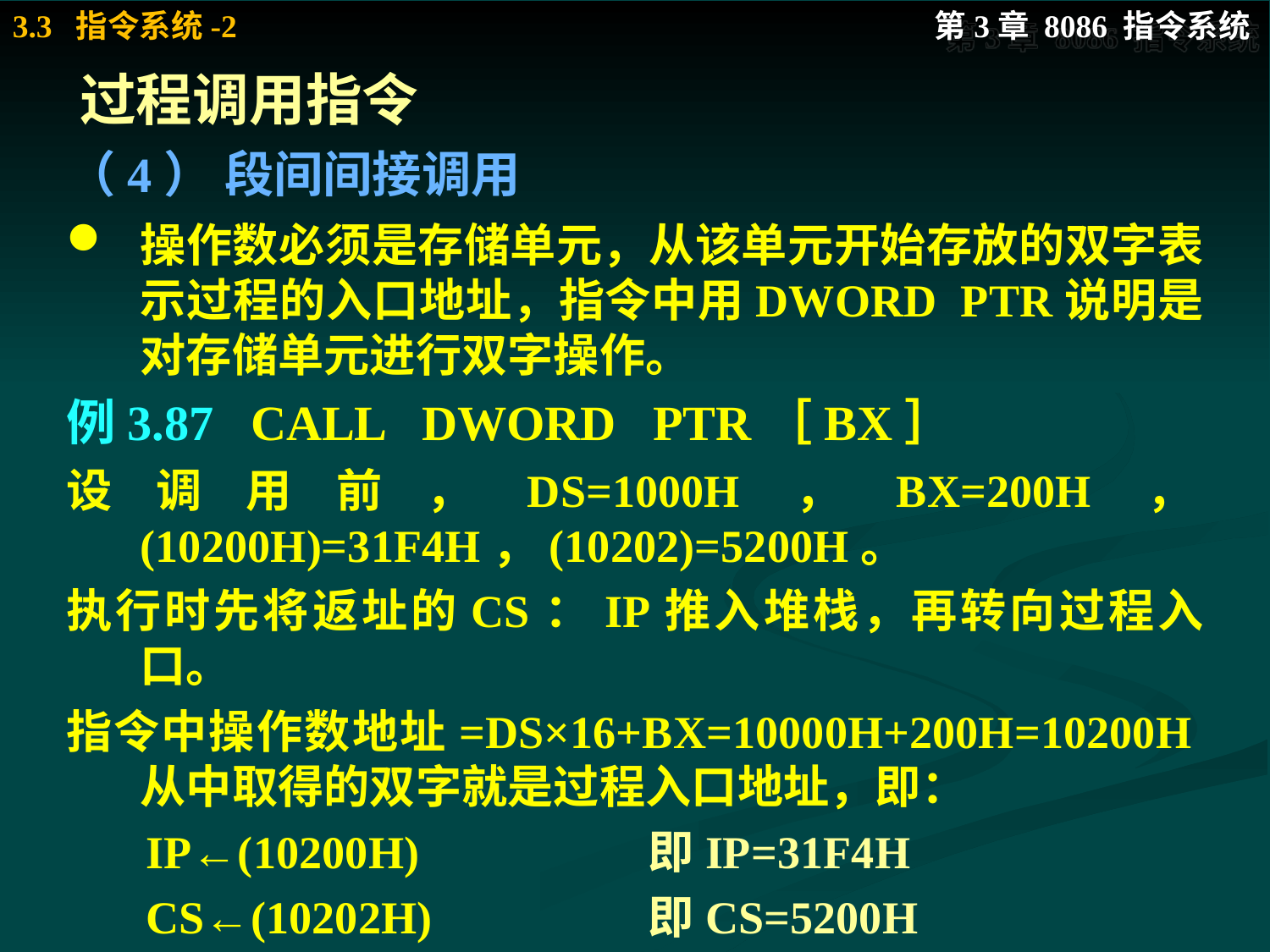

# 过程调用指令
（4） 段间间接调用
操作数必须是存储单元，从该单元开始存放的双字表示过程的入口地址，指令中用DWORD  PTR说明是对存储单元进行双字操作。
例3.87   CALL   DWORD   PTR［BX］
设调用前，DS=1000H，BX=200H，(10200H)=31F4H，(10202)=5200H。
执行时先将返址的CS：IP推入堆栈，再转向过程入口。
指令中操作数地址=DS×16+BX=10000H+200H=10200H从中取得的双字就是过程入口地址，即：
       IP←(10200H)		即IP=31F4H
       CS←(10202H)		即CS=5200H